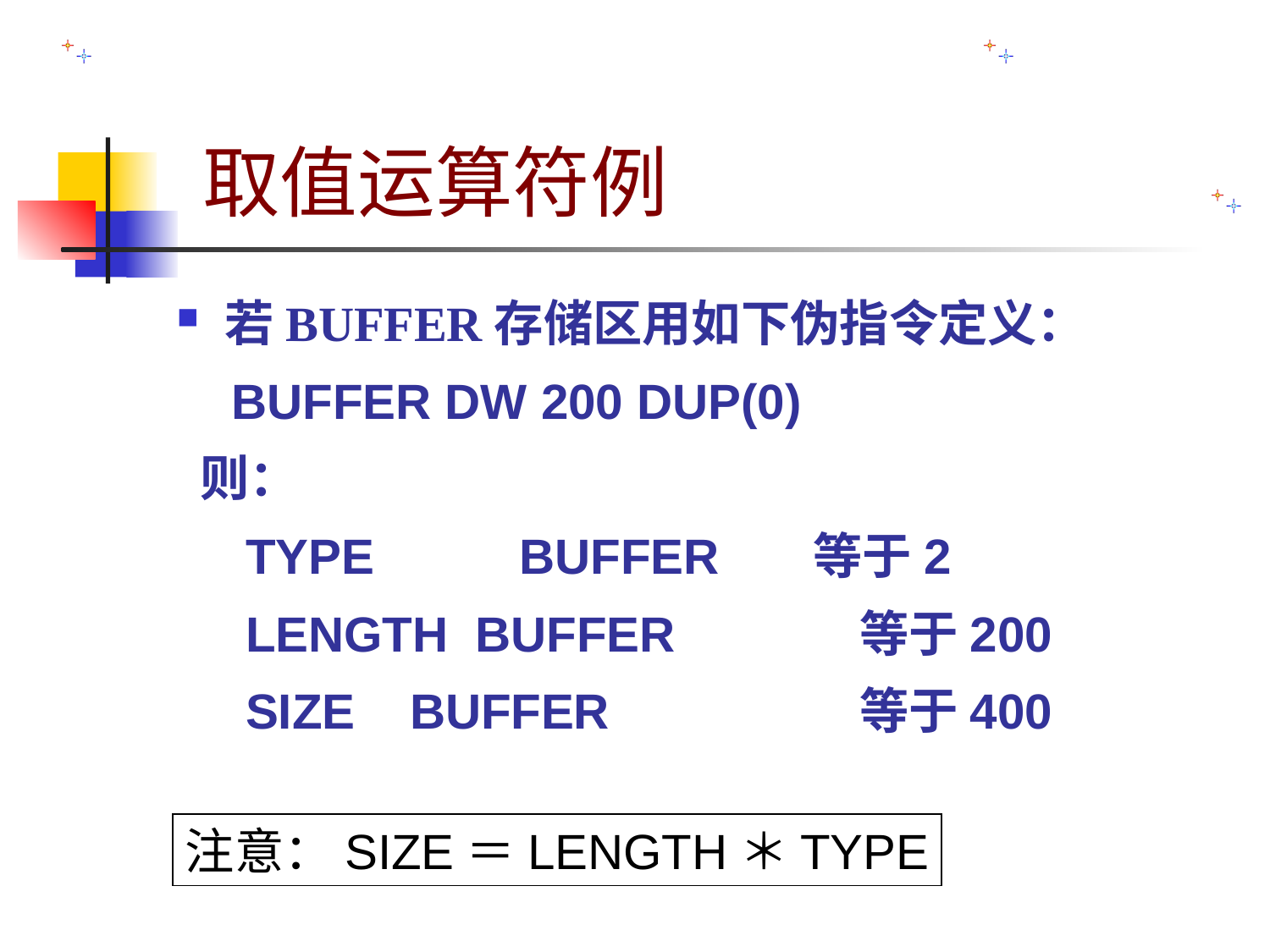

# 取值运算符例
若BUFFER存储区用如下伪指令定义：
    BUFFER DW 200 DUP(0)
 则：
     TYPE	   BUFFER	     等于2
     LENGTH  BUFFER		等于200
     SIZE    BUFFER		等于400
注意：SIZE＝LENGTH＊TYPE